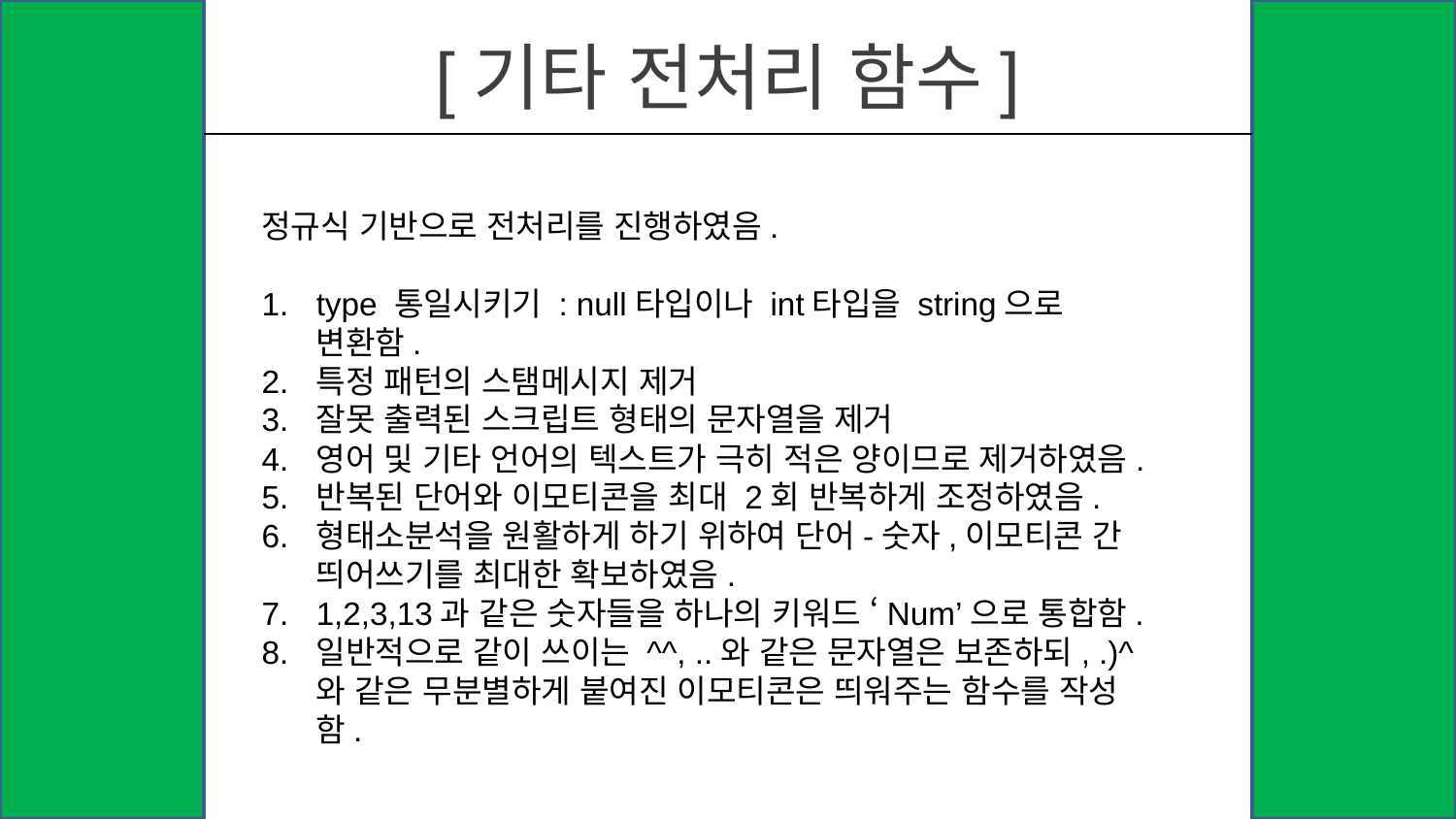

# [기타 전처리 함수]
정규식 기반으로 전처리를 진행하였음.

type 통일시키기 : null타입이나 int타입을 string으로 변환함.
특정 패턴의 스탬메시지 제거
잘못 출력된 스크립트 형태의 문자열을 제거
영어 및 기타 언어의 텍스트가 극히 적은 양이므로 제거하였음.
반복된 단어와 이모티콘을 최대 2회 반복하게 조정하였음.
형태소분석을 원활하게 하기 위하여 단어-숫자,이모티콘 간 띄어쓰기를 최대한 확보하였음.
1,2,3,13과 같은 숫자들을 하나의 키워드 ‘Num’으로 통합함.
일반적으로 같이 쓰이는 ^^, ..와 같은 문자열은 보존하되, .)^와 같은 무분별하게 붙여진 이모티콘은 띄워주는 함수를 작성함.